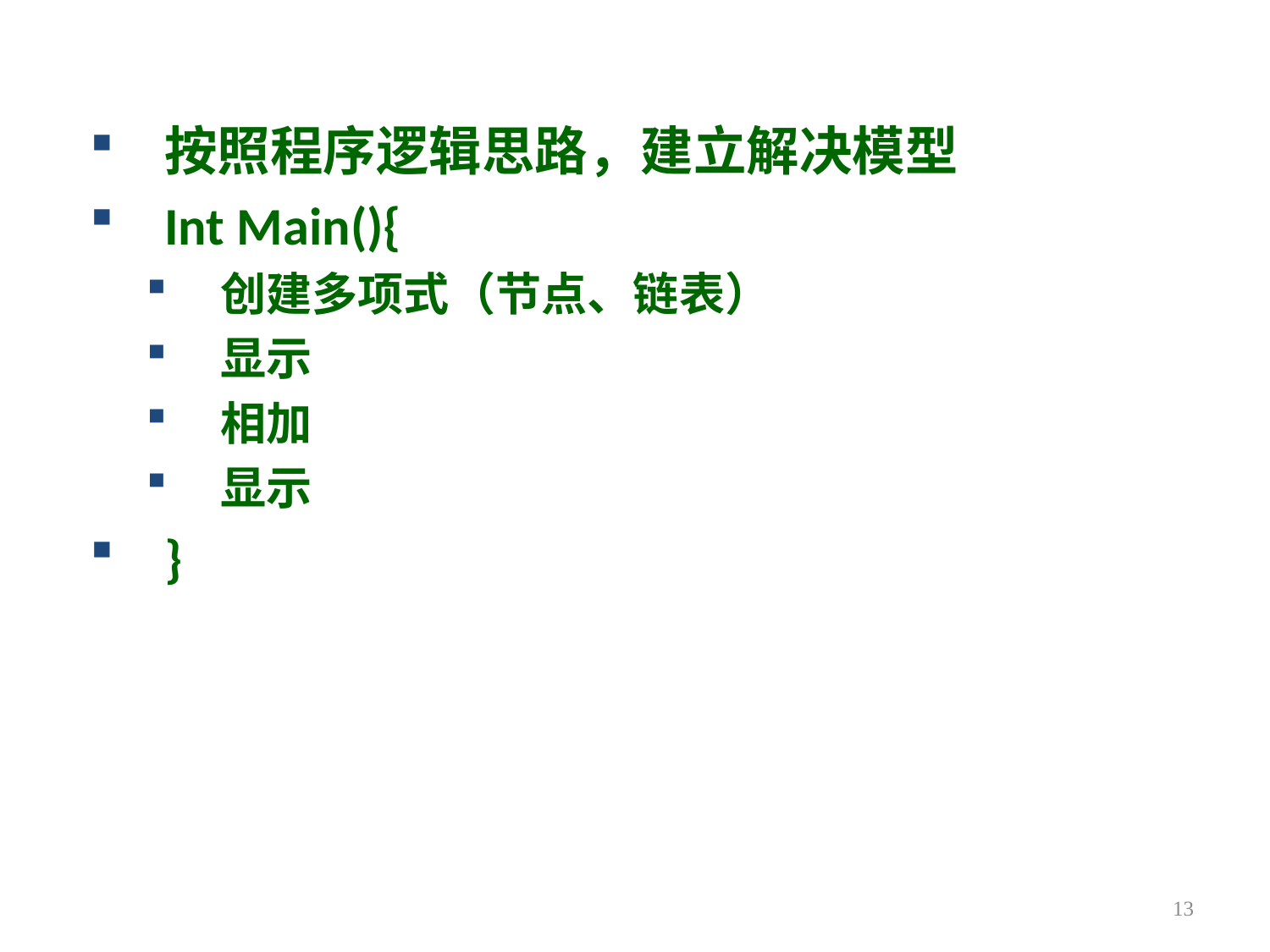

按照程序逻辑思路，建立解决模型
Int Main(){
创建多项式（节点、链表）
显示
相加
显示
}
13